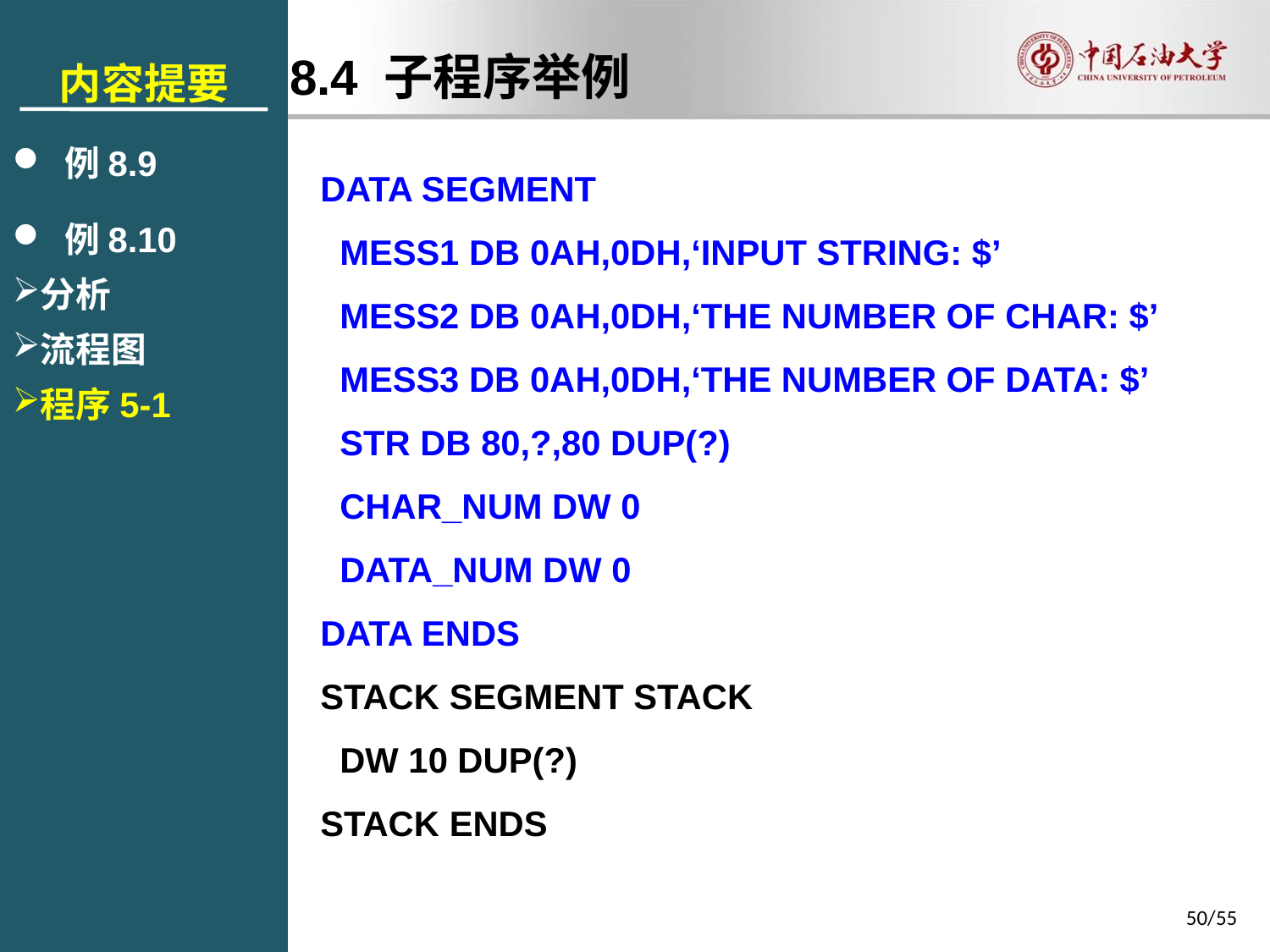

内容提要
 例8.9
 例8.10
分析
流程图
程序5-1
8.4 子程序举例
DATA SEGMENT
  MESS1 DB 0AH,0DH,‘INPUT STRING: $’
  MESS2 DB 0AH,0DH,‘THE NUMBER OF CHAR: $’
  MESS3 DB 0AH,0DH,‘THE NUMBER OF DATA: $’
  STR DB 80,?,80 DUP(?)
  CHAR_NUM DW 0
  DATA_NUM DW 0
DATA ENDS
STACK SEGMENT STACK
  DW 10 DUP(?)
STACK ENDS
50/55